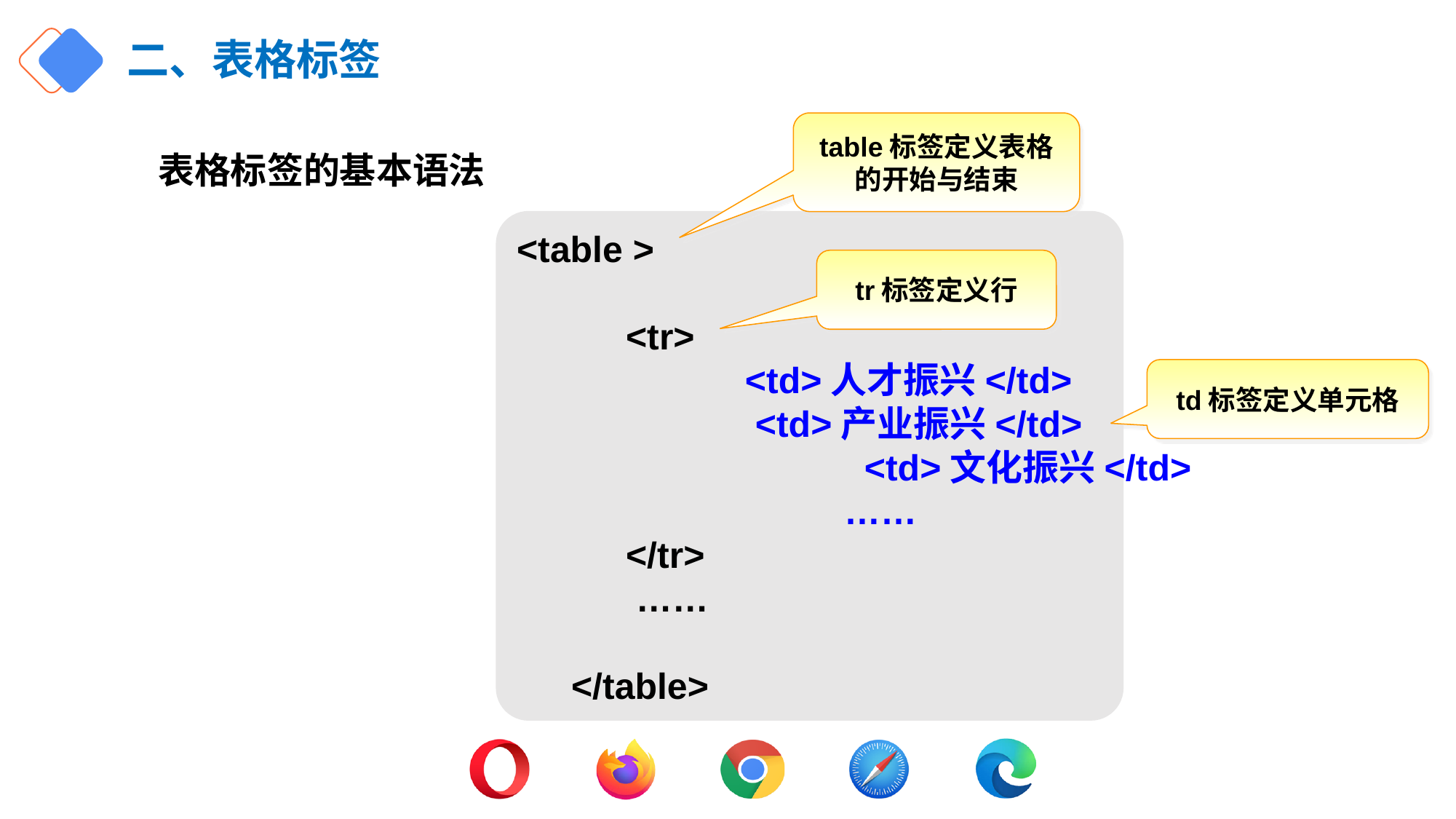

# 二、表格标签
table标签定义表格的开始与结束
表格标签的基本语法
<table >

  	<tr>
       		 <td>人才振兴</td>
  <td>产业振兴</td>
       		  <td>文化振兴</td>
			……
  	</tr>
 	 ……

</table>
tr标签定义行
td标签定义单元格